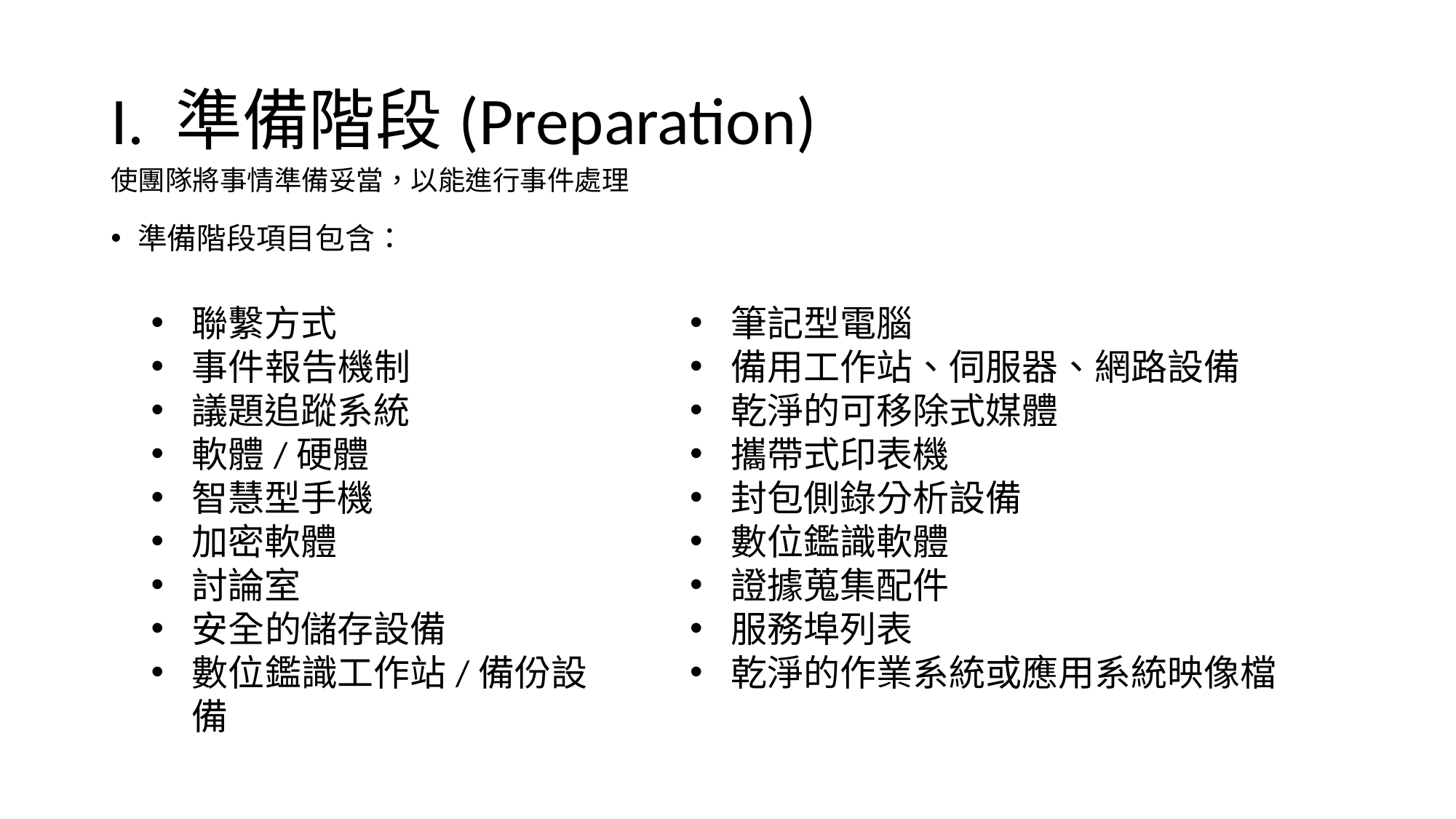

# I. 準備階段(Preparation)
使團隊將事情準備妥當，以能進行事件處理
準備階段項目包含：
聯繫方式
事件報告機制
議題追蹤系統
軟體/硬體
智慧型手機
加密軟體
討論室
安全的儲存設備
數位鑑識工作站/備份設備
筆記型電腦
備用工作站、伺服器、網路設備
乾淨的可移除式媒體
攜帶式印表機
封包側錄分析設備
數位鑑識軟體
證據蒐集配件
服務埠列表
乾淨的作業系統或應用系統映像檔